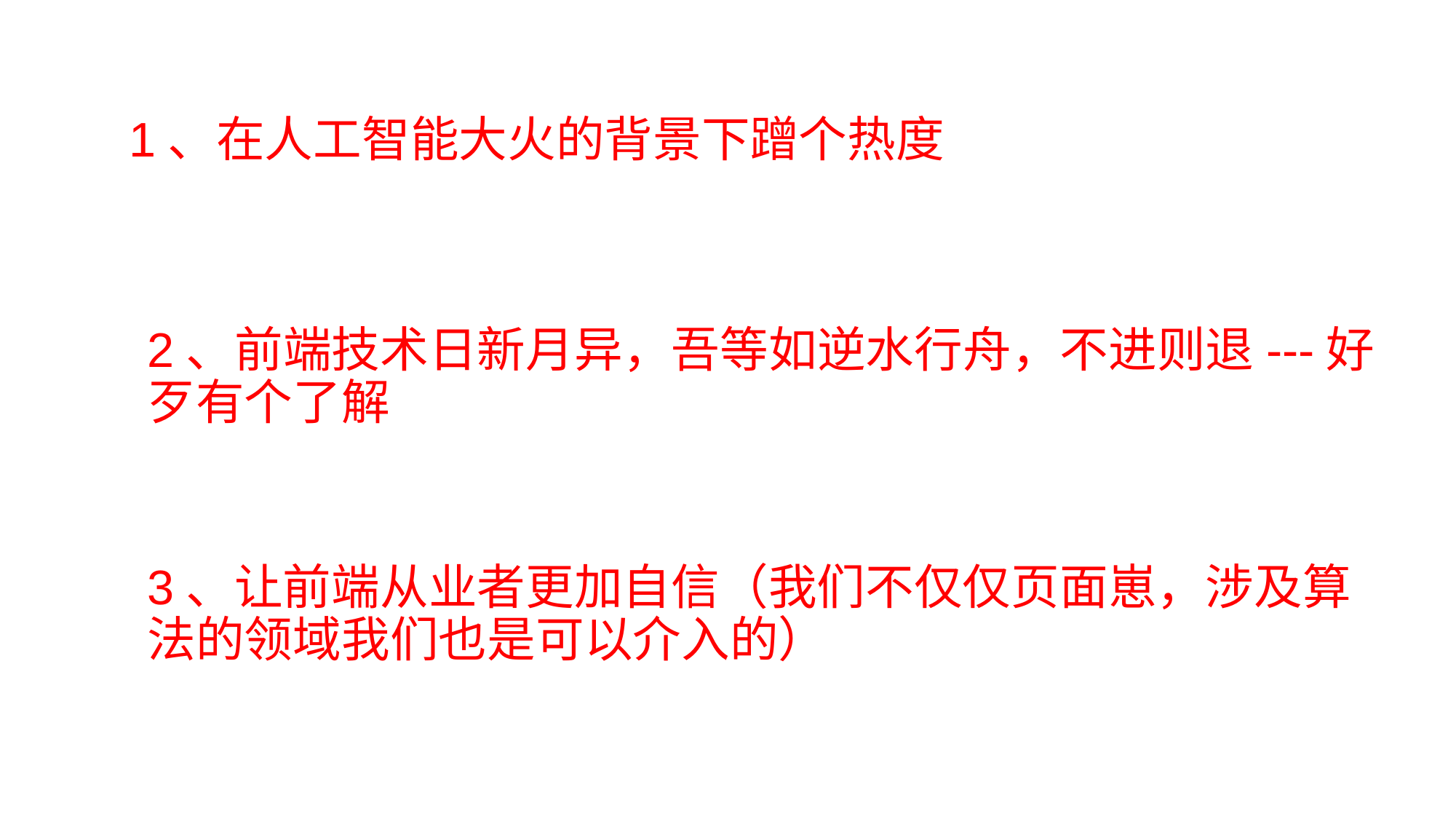

1、在人工智能大火的背景下蹭个热度
# 2、前端技术日新月异，吾等如逆水行舟，不进则退---好歹有个了解
3、让前端从业者更加自信（我们不仅仅页面崽，涉及算法的领域我们也是可以介入的）